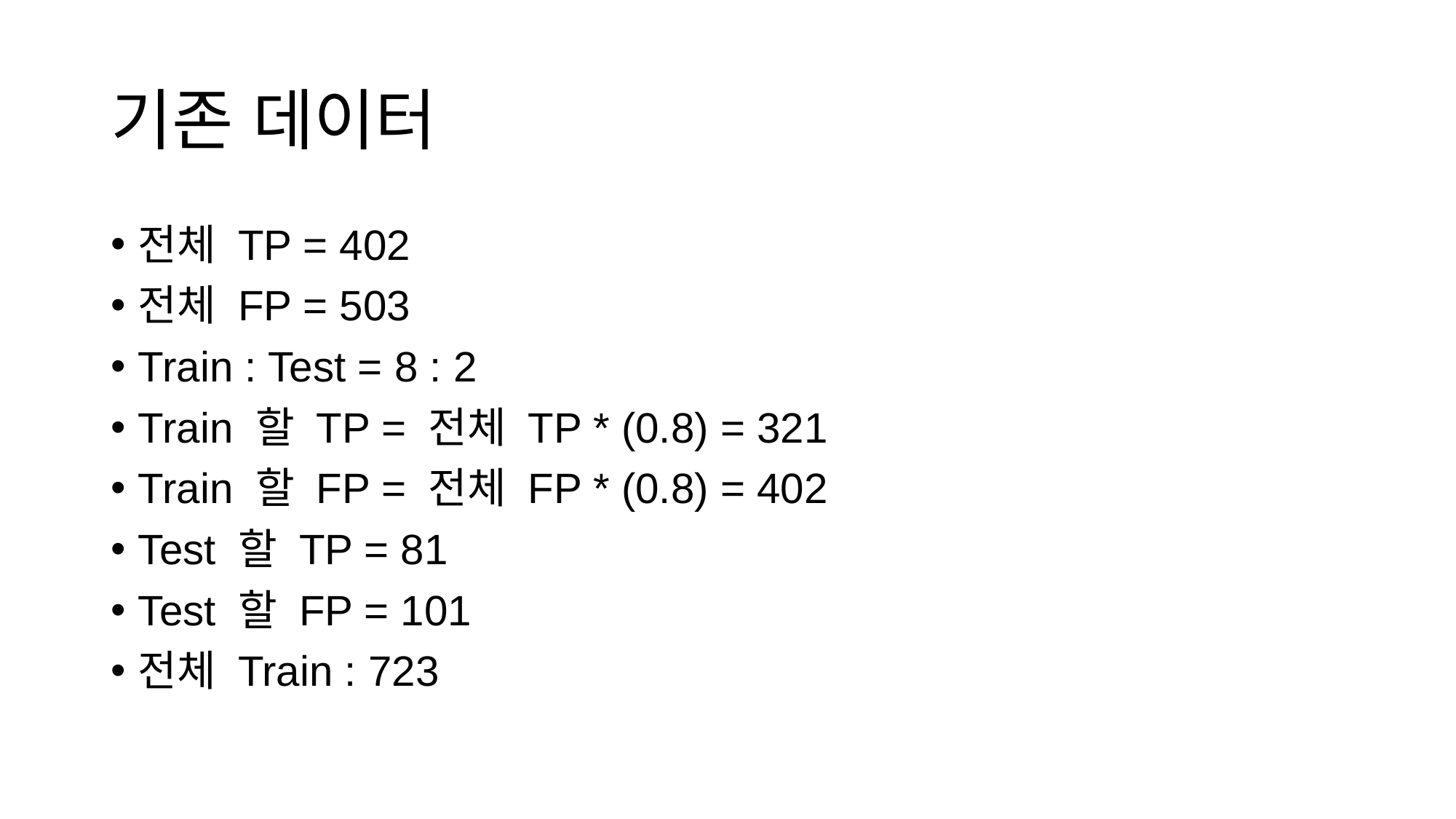

# 기존 데이터
전체 TP = 402
전체 FP = 503
Train : Test = 8 : 2
Train 할 TP = 전체 TP * (0.8) = 321
Train 할 FP = 전체 FP * (0.8) = 402
Test 할 TP = 81
Test 할 FP = 101
전체 Train : 723